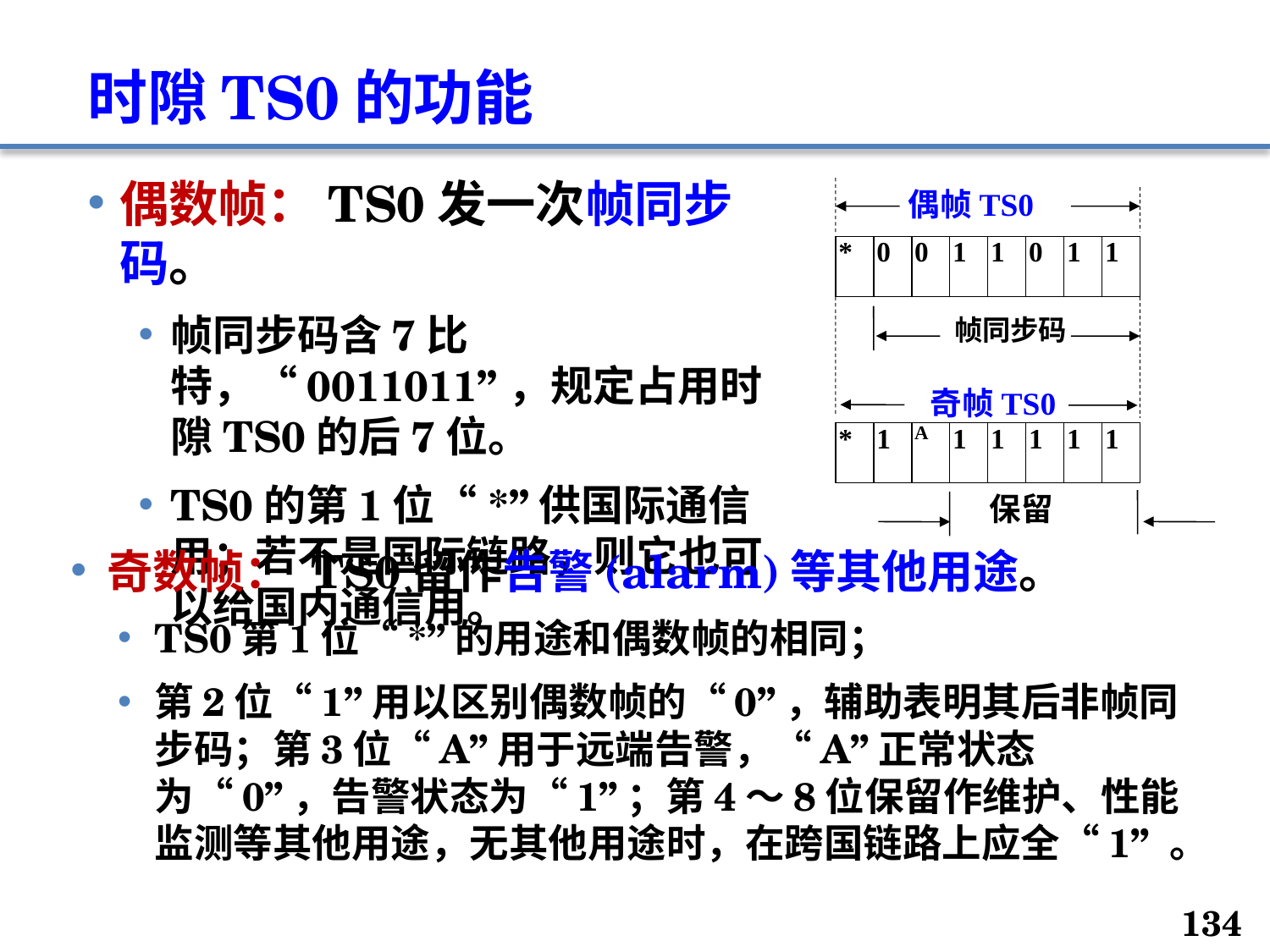

# 时隙TS0的功能
偶数帧：TS0发一次帧同步码。
帧同步码含7比特，“0011011”，规定占用时隙TS0的后7位。
TS0的第1位“*”供国际通信用；若不是国际链路，则它也可以给国内通信用。

偶帧TS0

*

0

0

1

1

0

1

1

帧同步码

奇帧TS0

*

1

A

1

1

1

1

1

保留

奇数帧： TS0留作告警(alarm)等其他用途。
TS0第1位“*”的用途和偶数帧的相同；
第2位“1”用以区别偶数帧的“0”，辅助表明其后非帧同步码；第3位“A”用于远端告警，“A”正常状态为“0”，告警状态为“1”；第4～8位保留作维护、性能监测等其他用途，无其他用途时，在跨国链路上应全“1” 。
134